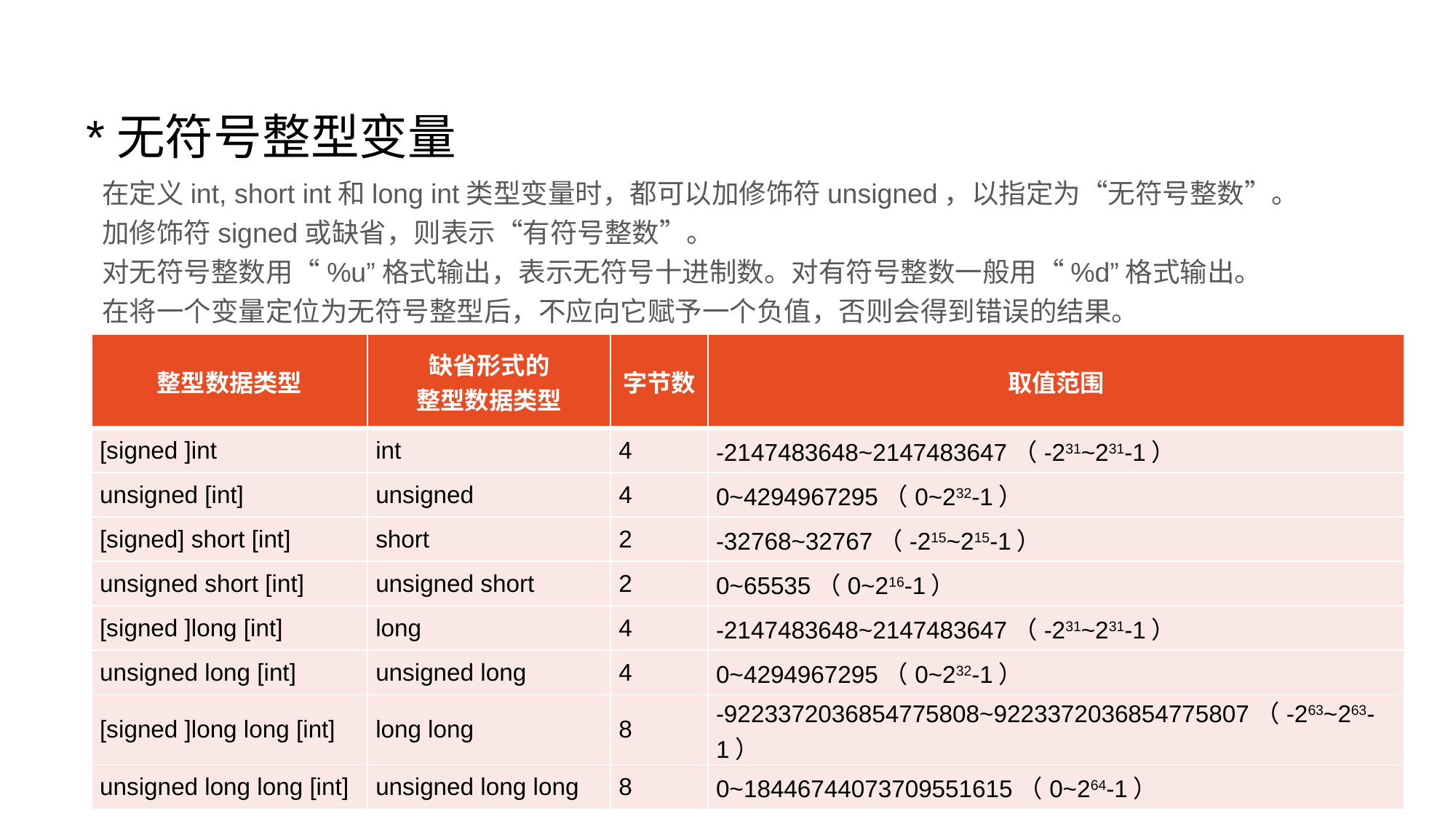

# *无符号整型变量
在定义int, short int和long int类型变量时，都可以加修饰符unsigned，以指定为“无符号整数”。
加修饰符signed或缺省，则表示“有符号整数”。
对无符号整数用“%u”格式输出，表示无符号十进制数。对有符号整数一般用“%d”格式输出。
在将一个变量定位为无符号整型后，不应向它赋予一个负值，否则会得到错误的结果。
| 整型数据类型 | 缺省形式的 整型数据类型 | 字节数 | 取值范围 |
| --- | --- | --- | --- |
| [signed ]int | int | 4 | -2147483648~2147483647（-231~231-1） |
| unsigned [int] | unsigned | 4 | 0~4294967295（0~232-1） |
| [signed] short [int] | short | 2 | -32768~32767（-215~215-1） |
| unsigned short [int] | unsigned short | 2 | 0~65535（0~216-1） |
| [signed ]long [int] | long | 4 | -2147483648~2147483647（-231~231-1） |
| unsigned long [int] | unsigned long | 4 | 0~4294967295（0~232-1） |
| [signed ]long long [int] | long long | 8 | -9223372036854775808~9223372036854775807（-263~263-1） |
| unsigned long long [int] | unsigned long long | 8 | 0~18446744073709551615（0~264-1） |